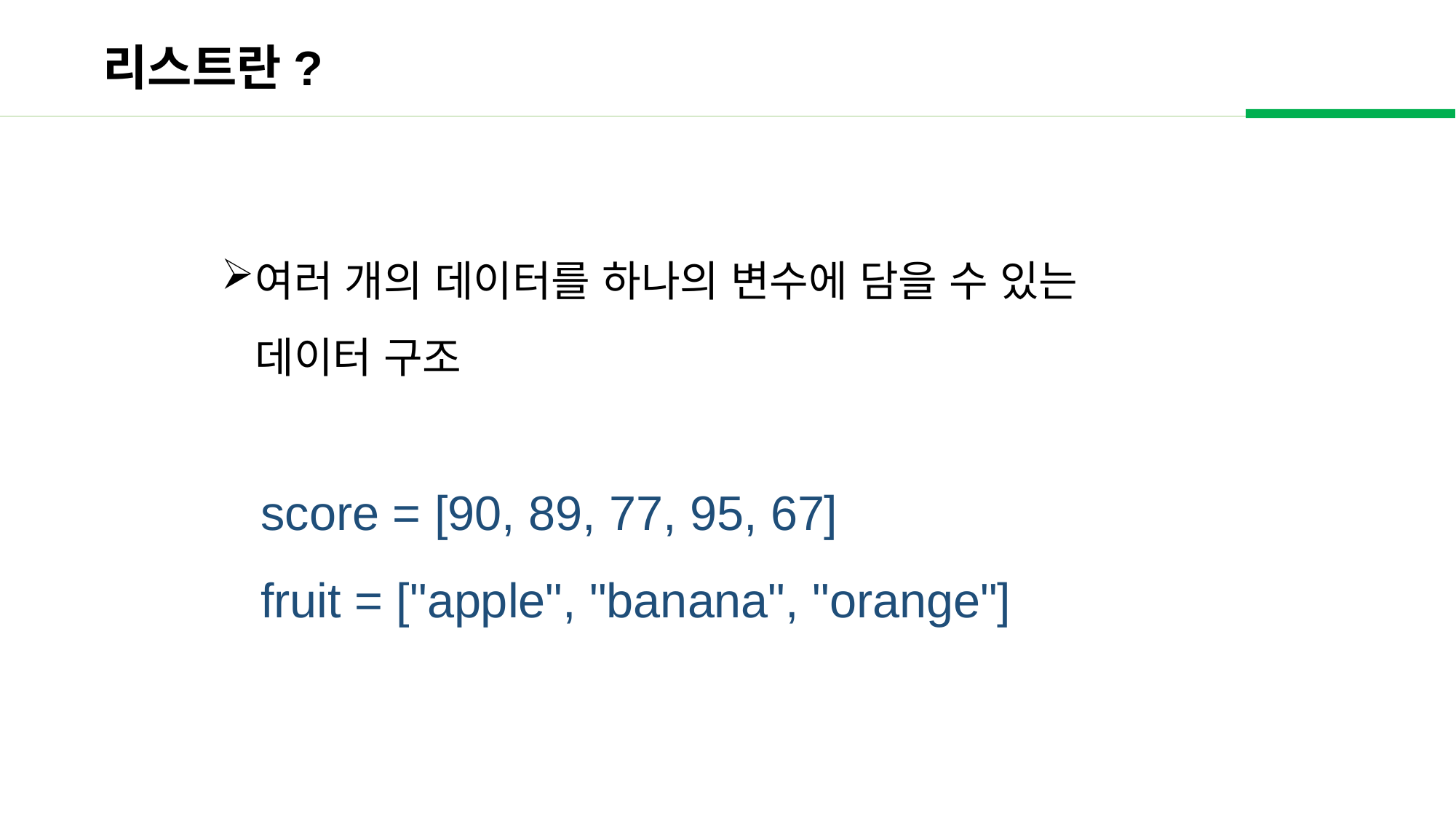

리스트란?

여러 개의 데이터를 하나의 변수에 담을 수 있는 데이터 구조
score = [90, 89, 77, 95, 67]
fruit = ["apple", "banana", "orange"]